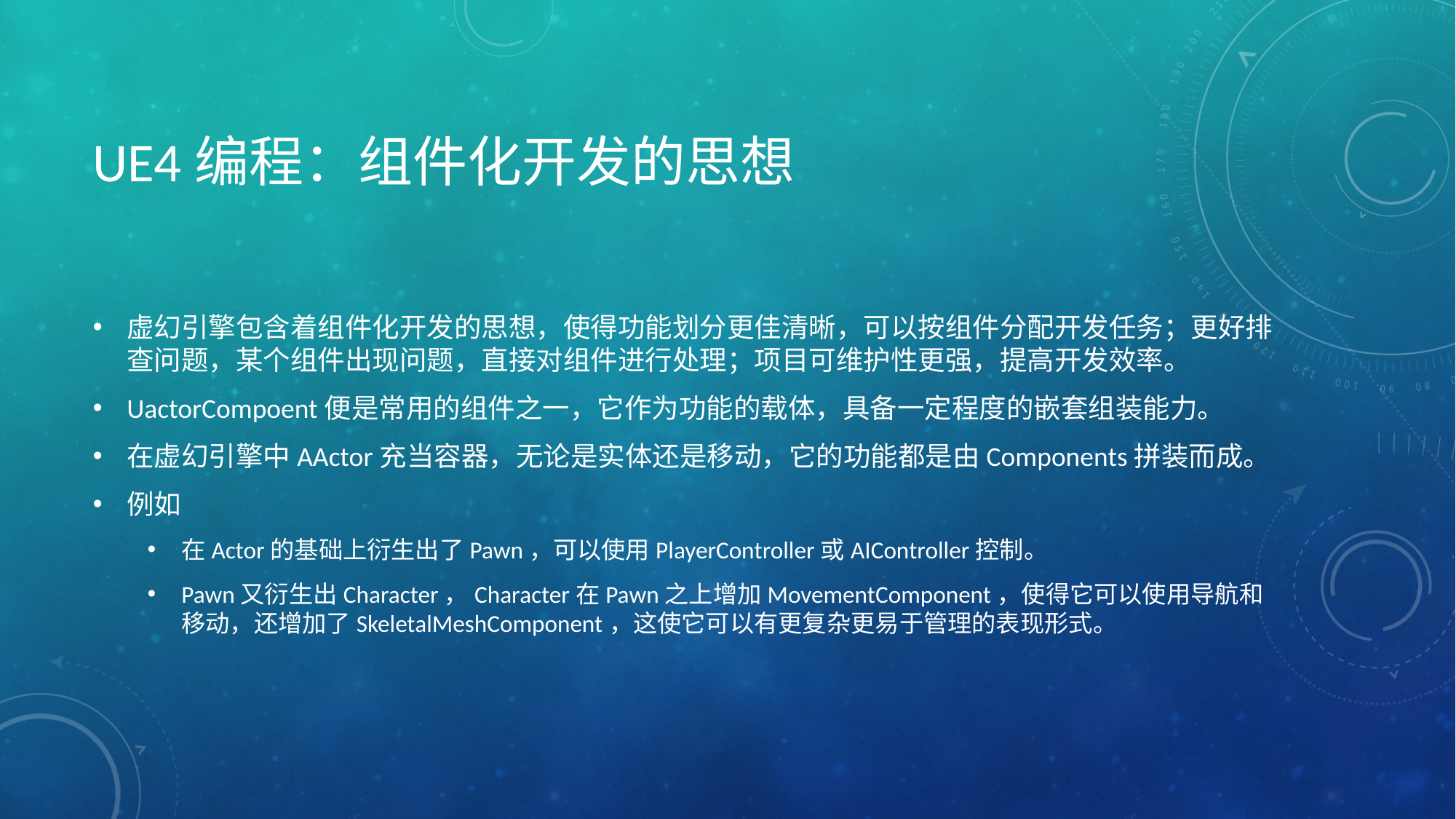

# UE4编程：组件化开发的思想
虚幻引擎包含着组件化开发的思想，使得功能划分更佳清晰，可以按组件分配开发任务；更好排查问题，某个组件出现问题，直接对组件进行处理；项目可维护性更强，提高开发效率。
UactorCompoent便是常用的组件之一，它作为功能的载体，具备一定程度的嵌套组装能力。
在虚幻引擎中AActor充当容器，无论是实体还是移动，它的功能都是由Components拼装而成。
例如
在Actor的基础上衍生出了Pawn，可以使用PlayerController或AIController控制。
Pawn又衍生出Character，Character在Pawn之上增加MovementComponent，使得它可以使用导航和移动，还增加了SkeletalMeshComponent，这使它可以有更复杂更易于管理的表现形式。